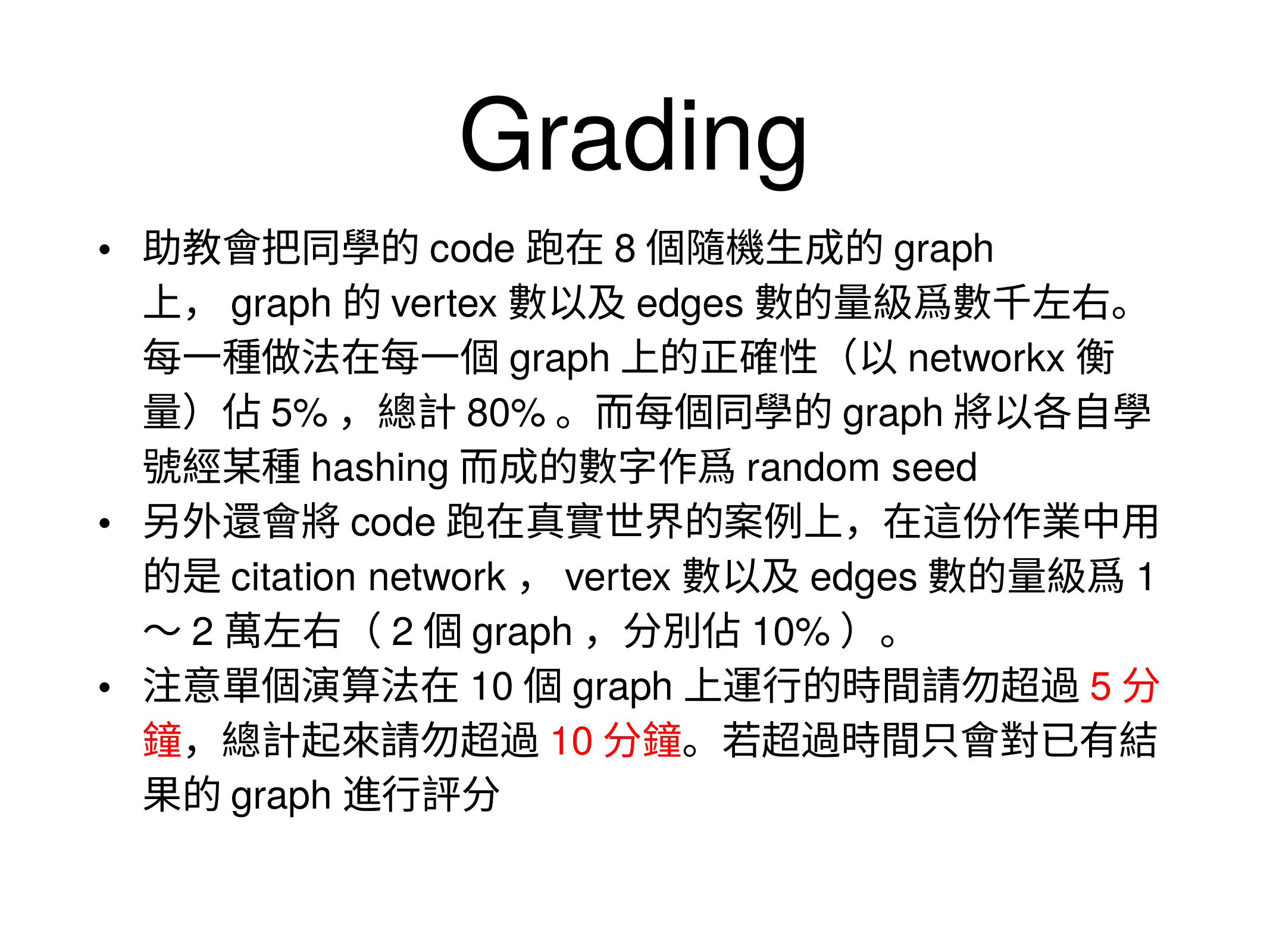

# Grading
助教會把同學的code跑在8個隨機生成的graph上，graph的vertex數以及edges數的量級爲數千左右。每一種做法在每一個graph上的正確性（以networkx衡量）佔5%，總計80%。而每個同學的graph將以各自學號經某種hashing而成的數字作爲random seed
另外還會將code跑在真實世界的案例上，在這份作業中用的是citation network，vertex數以及edges數的量級爲1～2萬左右（2個graph，分別佔10%）。
注意單個演算法在10個graph上運行的時間請勿超過5分鐘，總計起來請勿超過10分鐘。若超過時間只會對已有結果的graph進行評分